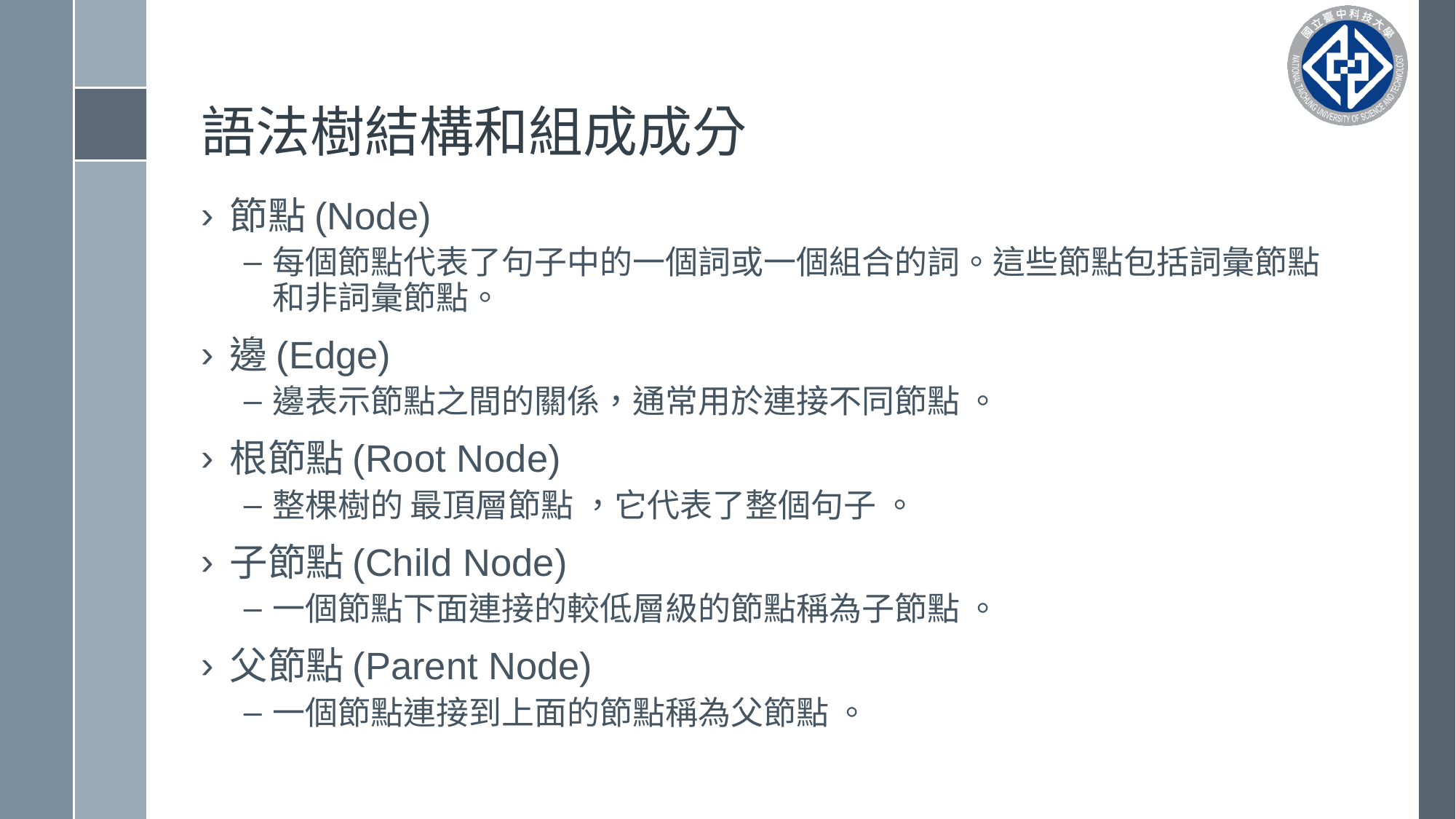

# 語法樹結構和組成成分
節點(Node)
每個節點代表了句子中的一個詞或一個組合的詞。這些節點包括詞彙節點和非詞彙節點。
邊(Edge)
邊表示節點之間的關係，通常用於連接不同節點 。
根節點(Root Node)
整棵樹的 最頂層節點 ，它代表了整個句子 。
子節點(Child Node)
一個節點下面連接的較低層級的節點稱為子節點 。
父節點(Parent Node)
一個節點連接到上面的節點稱為父節點 。